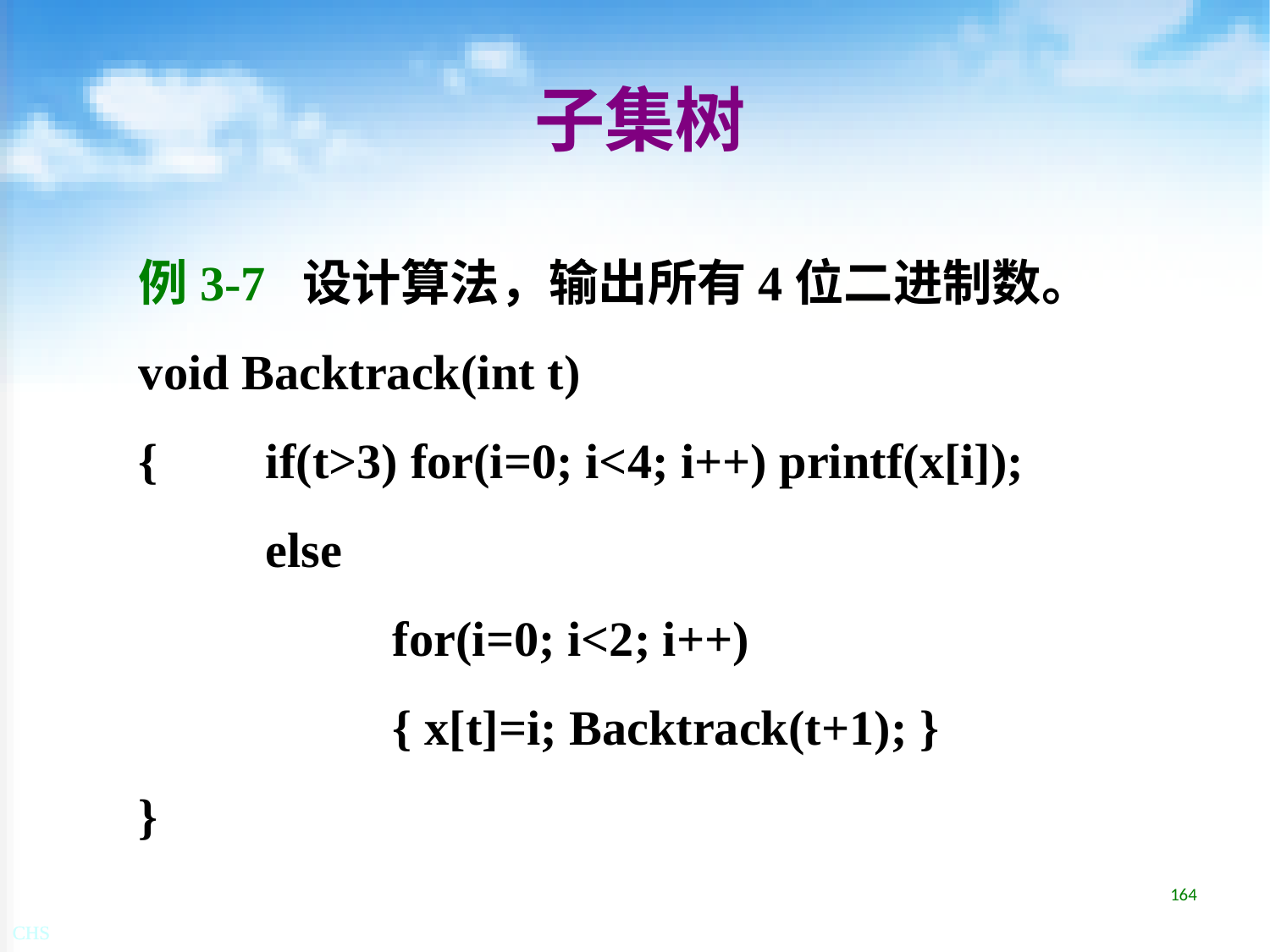

# 子集树
例3-7  设计算法，输出所有4位二进制数。
void Backtrack(int t)
{	if(t>3) for(i=0; i<4; i++) printf(x[i]);
	else
		for(i=0; i<2; i++)
		{ x[t]=i; Backtrack(t+1); }
}
164